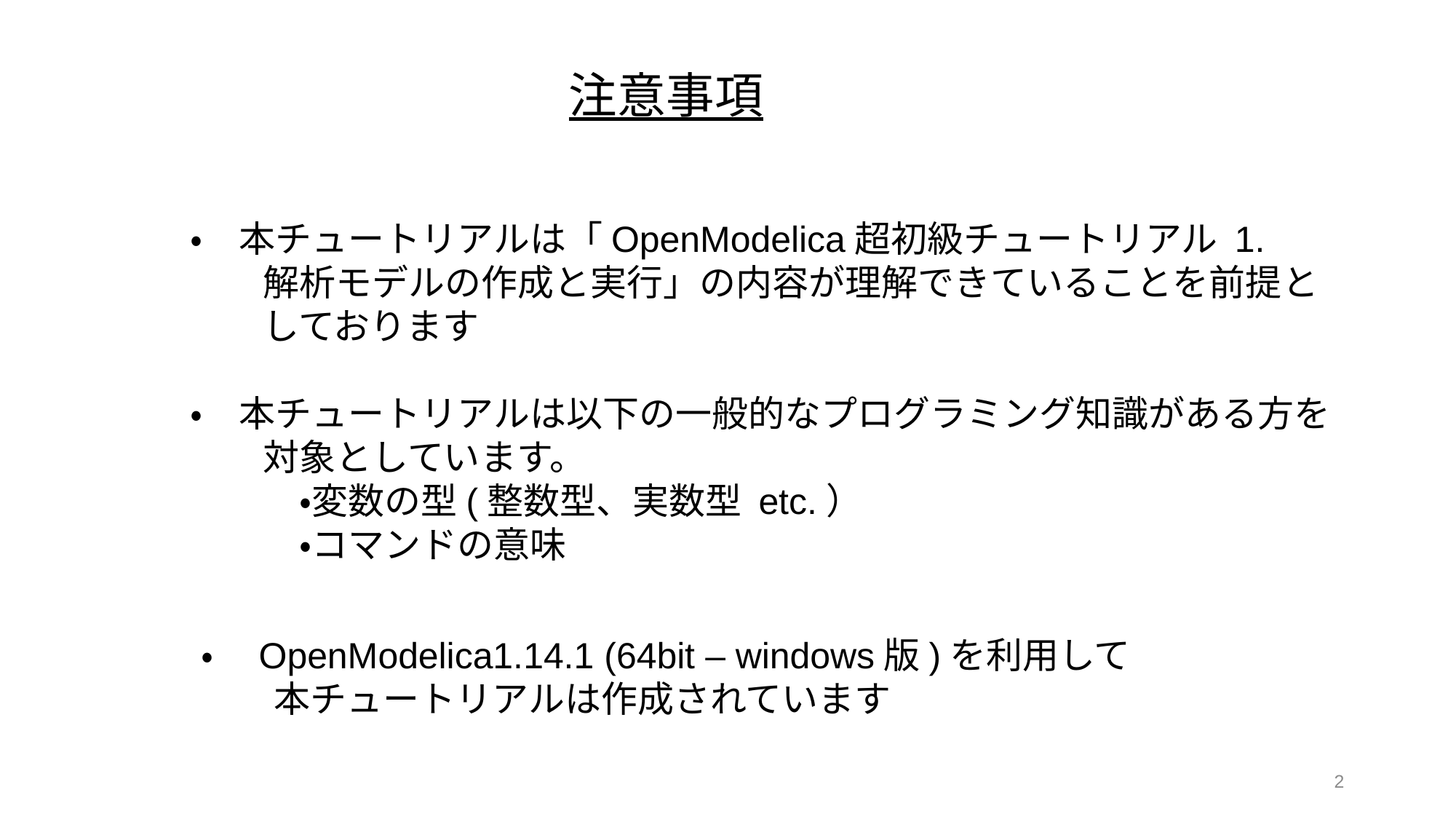

注意事項
・　本チュートリアルは「OpenModelica超初級チュートリアル 1.
　　解析モデルの作成と実行」の内容が理解できていることを前提と
　　しております

・　本チュートリアルは以下の一般的なプログラミング知識がある方を
　　対象としています。
　　　・変数の型(整数型、実数型 etc.）
　　　・コマンドの意味
・　OpenModelica1.14.1 (64bit – windows版)を利用して
　　本チュートリアルは作成されています
2